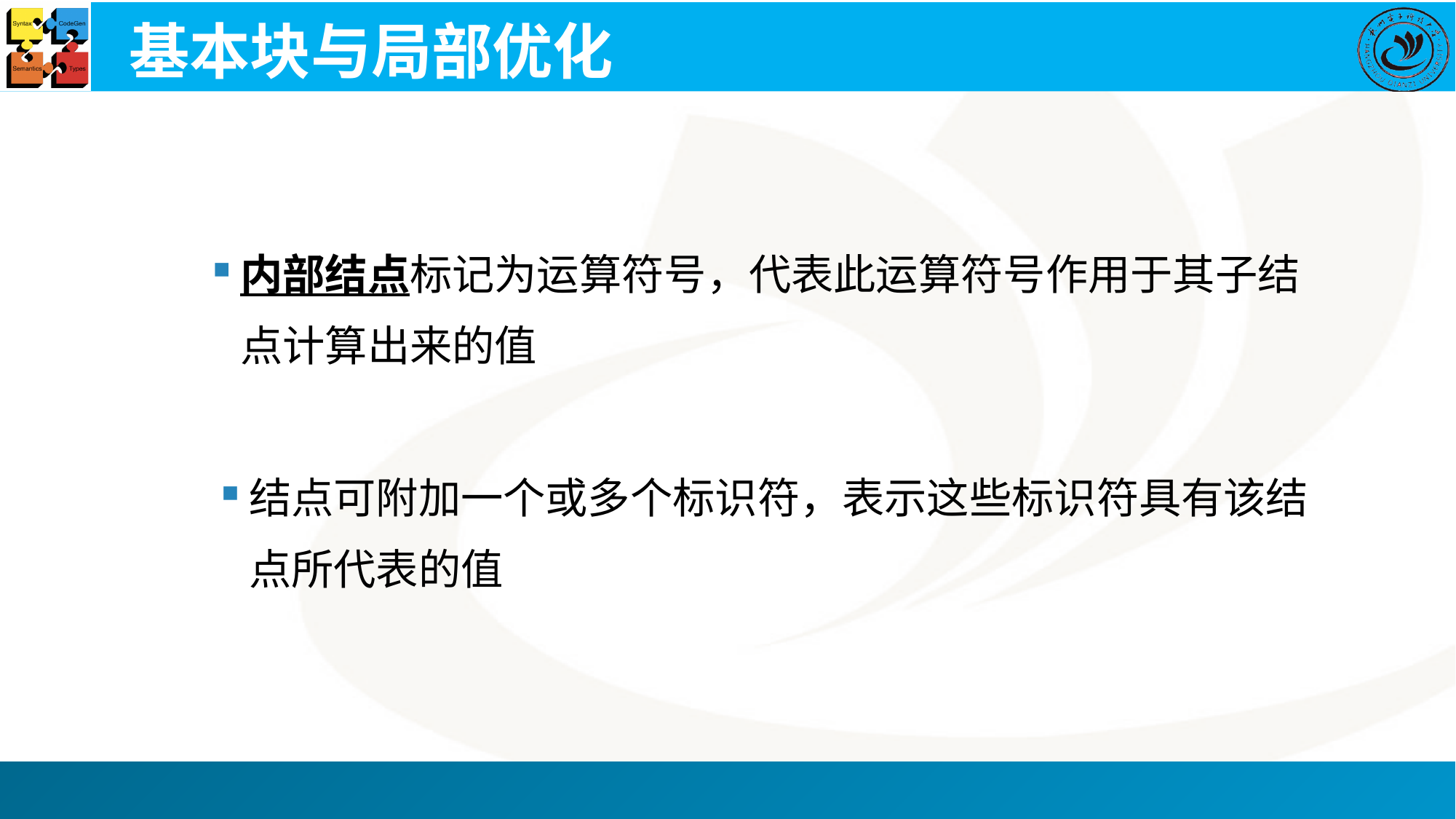

# 基本块与局部优化
内部结点标记为运算符号，代表此运算符号作用于其子结点计算出来的值
结点可附加一个或多个标识符，表示这些标识符具有该结点所代表的值
27